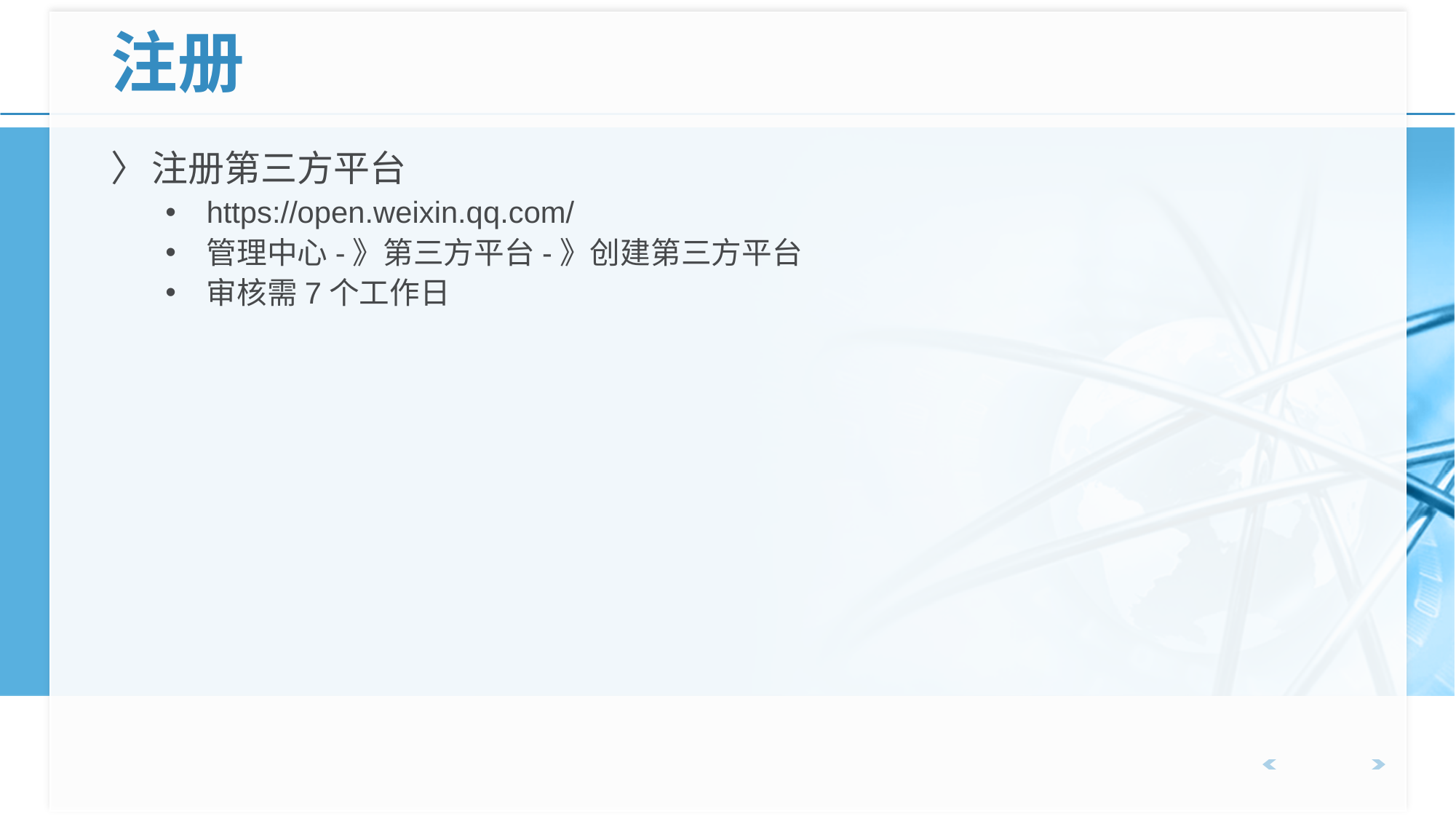

# 注册
注册第三方平台
https://open.weixin.qq.com/
管理中心-》第三方平台-》创建第三方平台
审核需7个工作日